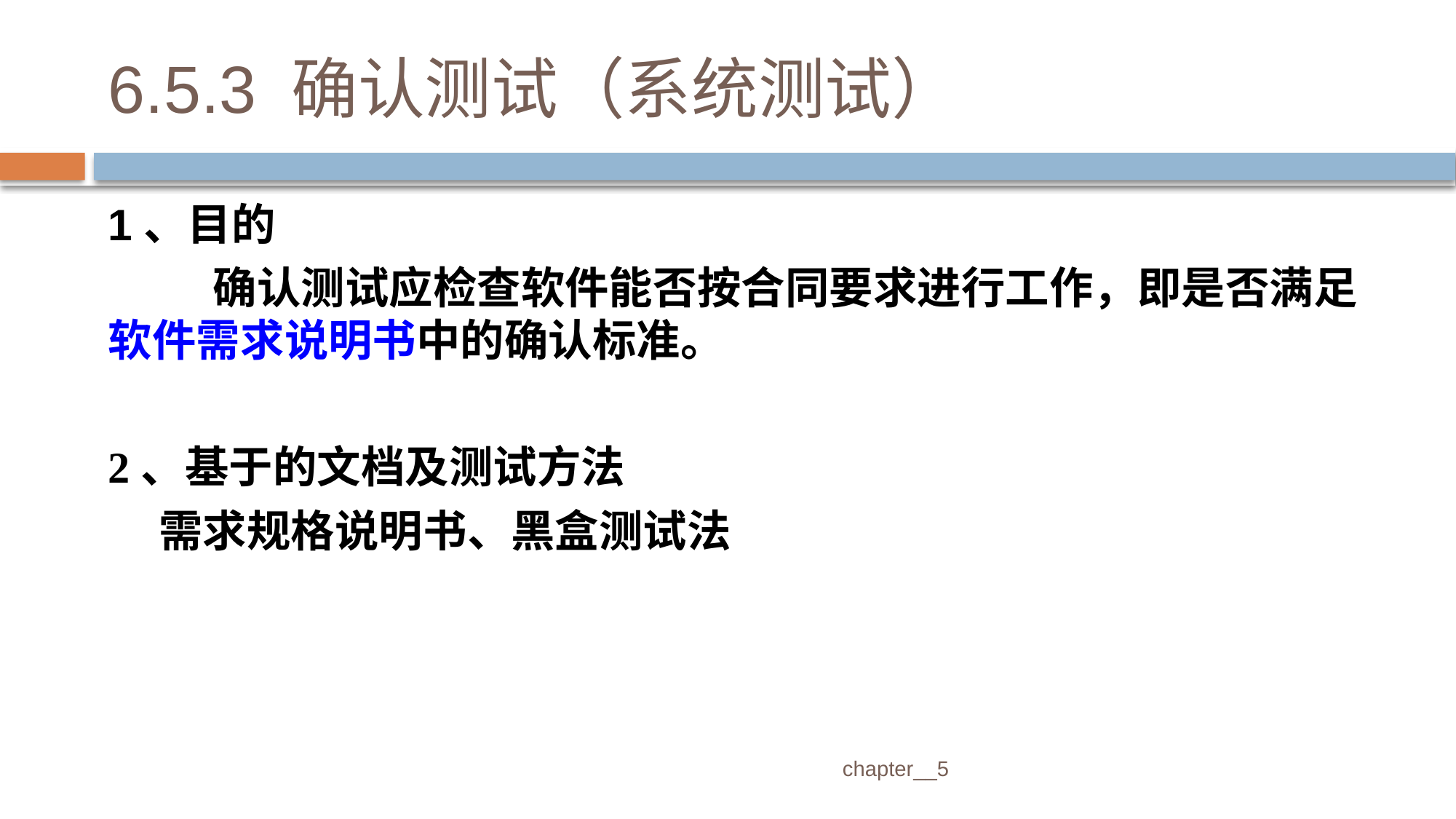

# 6.5.3 确认测试（系统测试）
92
1、目的
   确认测试应检查软件能否按合同要求进行工作，即是否满足软件需求说明书中的确认标准。

2、基于的文档及测试方法
    需求规格说明书、黑盒测试法
 chapter__5